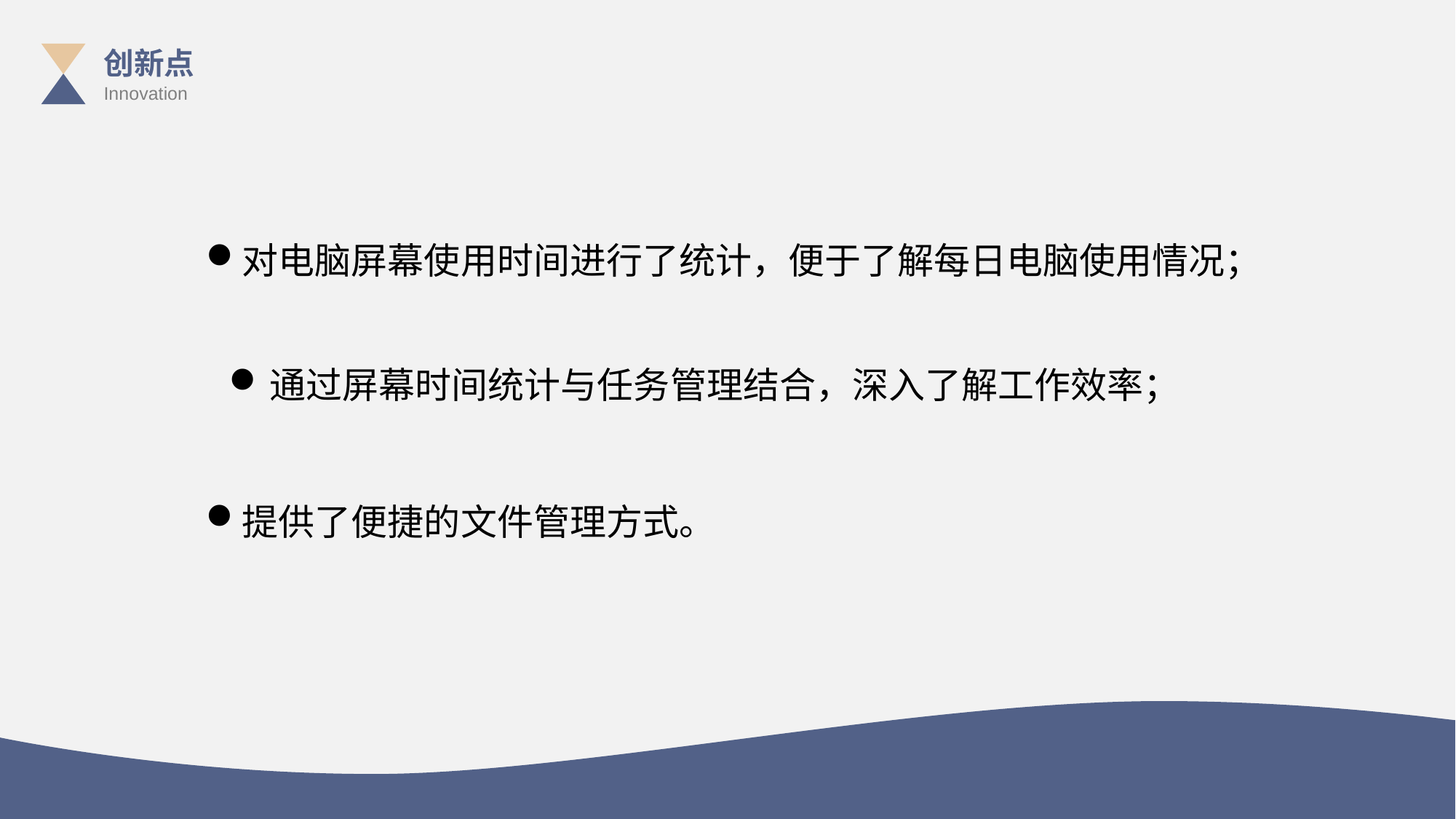

创新点
Innovation

对电脑屏幕使用时间进行了统计，便于了解每日电脑使用情况；
通过屏幕时间统计与任务管理结合，深入了解工作效率；
提供了便捷的文件管理方式。